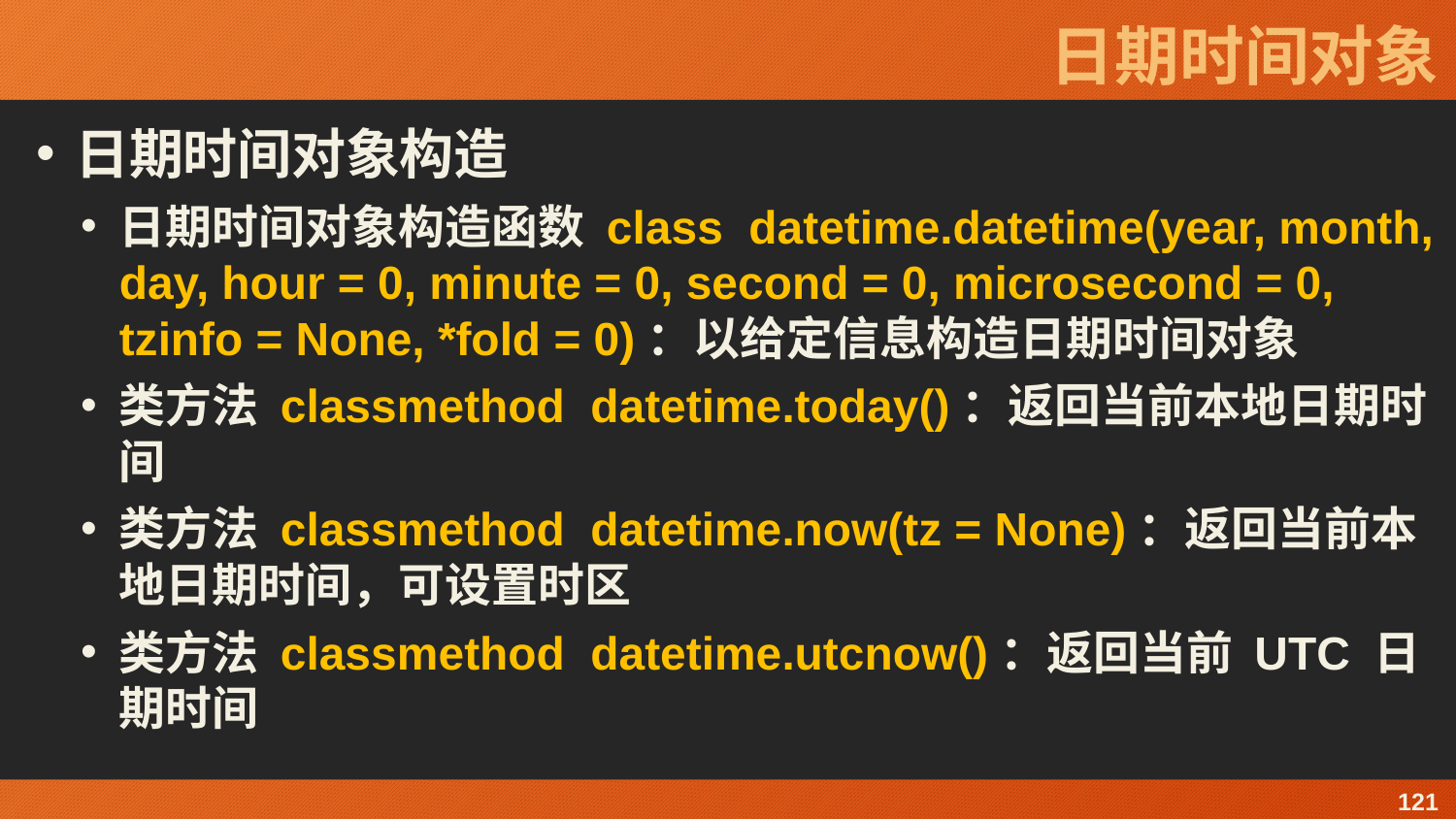

# 日期时间对象
日期时间对象构造
日期时间对象构造函数 class  datetime.datetime(year, month, day, hour = 0, minute = 0, second = 0, microsecond = 0, tzinfo = None, *fold = 0)：以给定信息构造日期时间对象
类方法 classmethod  datetime.today()：返回当前本地日期时间
类方法 classmethod  datetime.now(tz = None)：返回当前本地日期时间，可设置时区
类方法 classmethod  datetime.utcnow()：返回当前 UTC 日期时间
121